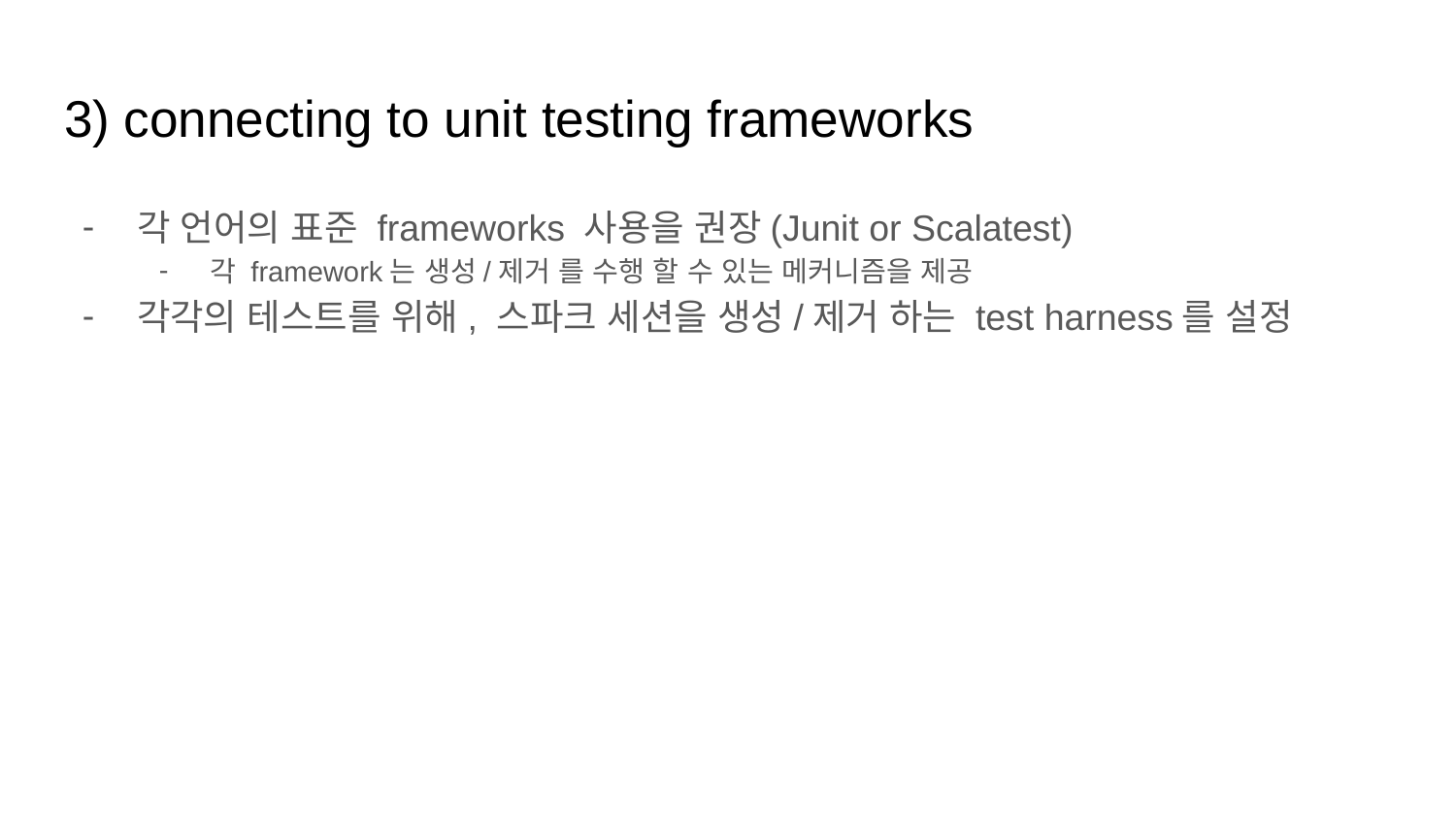

# 3) connecting to unit testing frameworks
각 언어의 표준 frameworks 사용을 권장(Junit or Scalatest)
각 framework는 생성/제거 를 수행 할 수 있는 메커니즘을 제공
각각의 테스트를 위해, 스파크 세션을 생성/제거 하는 test harness를 설정